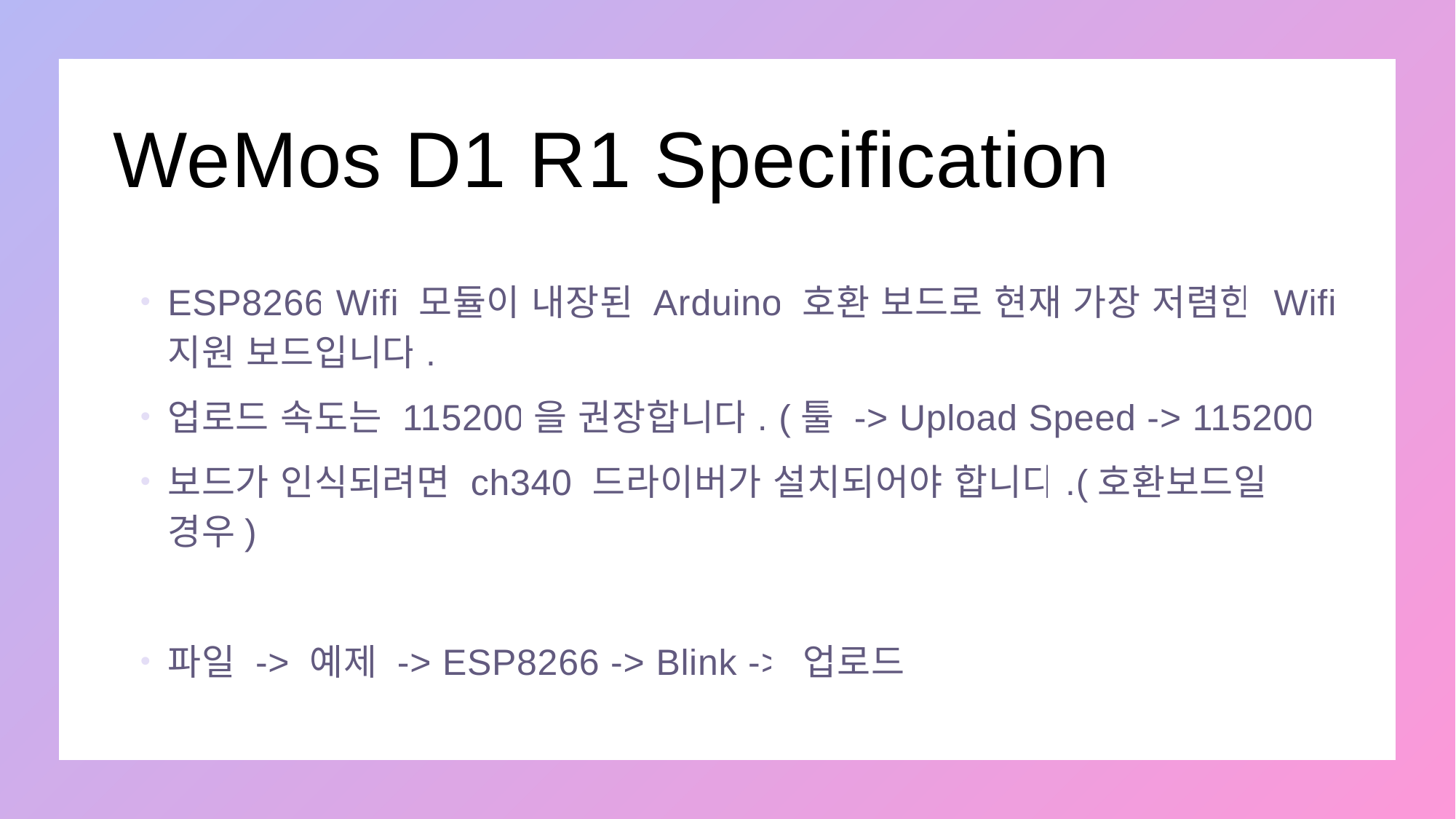

# WeMos D1 R1 Specification
ESP8266 Wifi 모듈이 내장된 Arduino 호환 보드로 현재 가장 저렴한 Wifi 지원 보드입니다.
업로드 속도는 115200을 권장합니다. (툴 -> Upload Speed -> 115200)
보드가 인식되려면 ch340 드라이버가 설치되어야 합니다.(호환보드일 경우)

파일 -> 예제 -> ESP8266 -> Blink -> 업로드